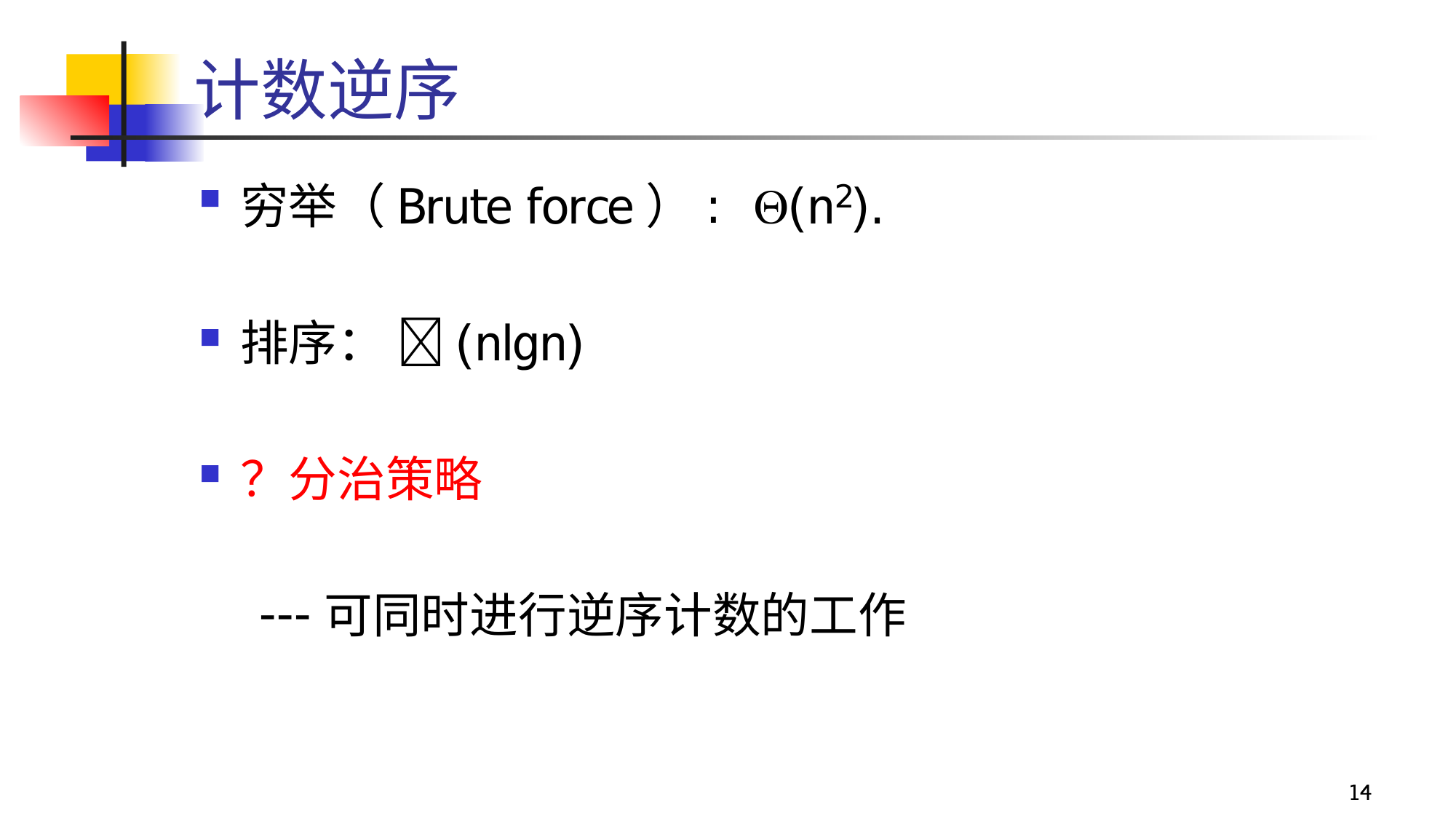

# 计数逆序
穷举（Brute force）:  Θ(n2).

排序： Θ(nlgn)

？分治策略

    ---可同时进行逆序计数的工作

14